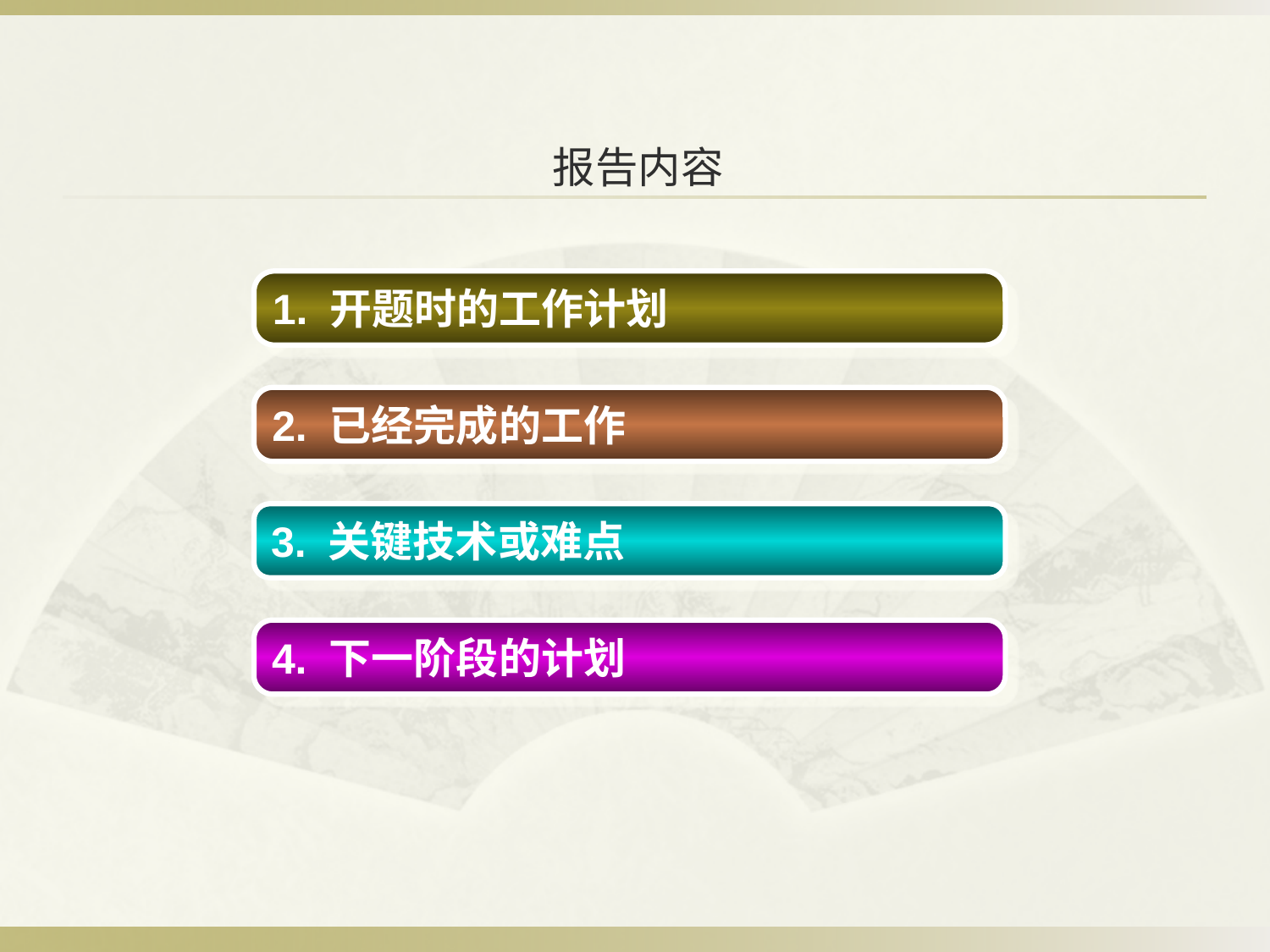

# 报告内容
1. 开题时的工作计划
2. 已经完成的工作
3. 关键技术或难点
4. 下一阶段的计划